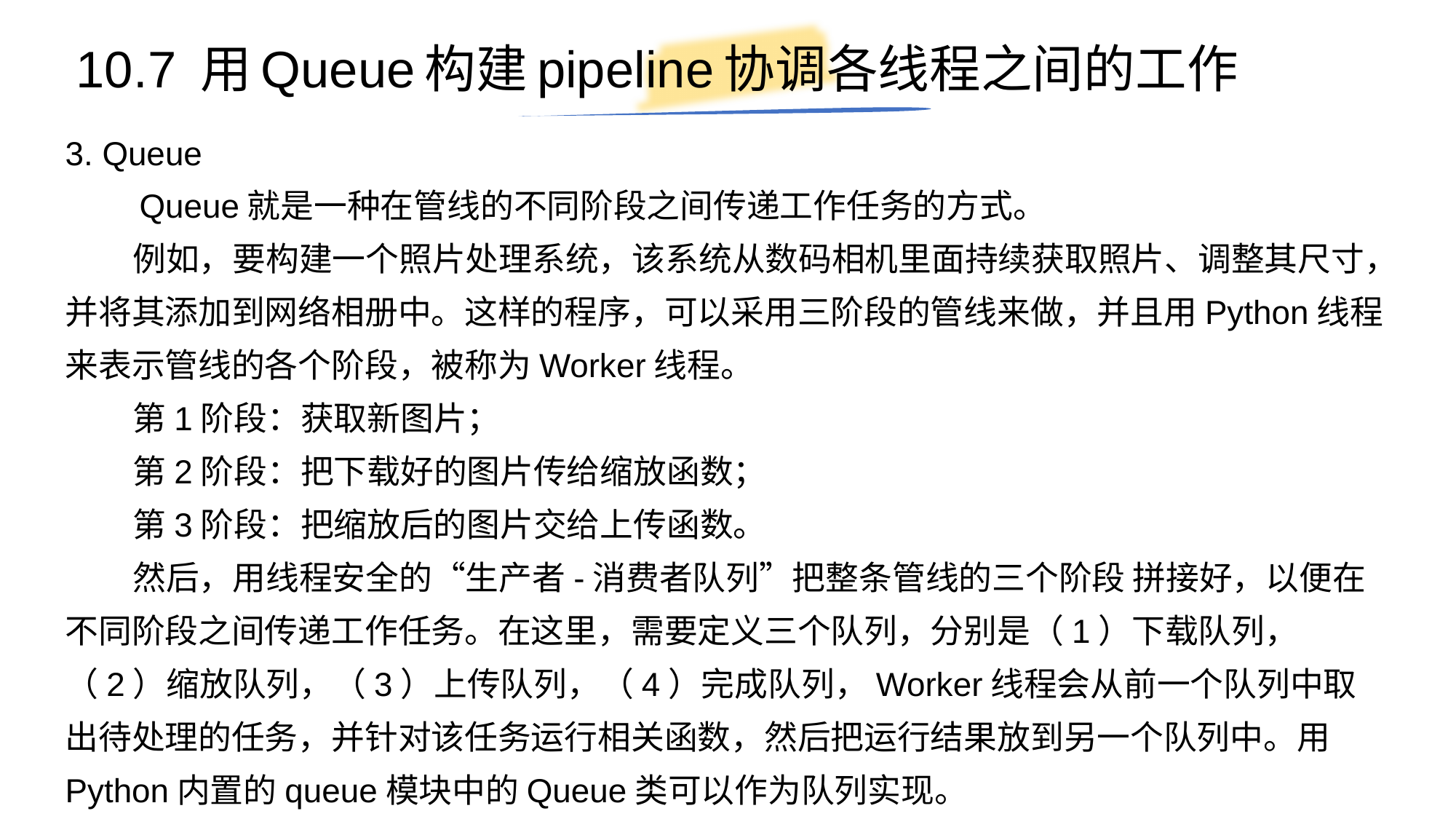

# 10.7 用Queue构建pipeline协调各线程之间的工作

3. Queue
        Queue就是一种在管线的不同阶段之间传递工作任务的方式。
        例如，要构建一个照片处理系统，该系统从数码相机里面持续获取照片、调整其尺寸，并将其添加到网络相册中。这样的程序，可以采用三阶段的管线来做，并且用Python线程来表示管线的各个阶段，被称为Worker线程。
        第1阶段：获取新图片；
        第2阶段：把下载好的图片传给缩放函数；
        第3阶段：把缩放后的图片交给上传函数。
        然后，用线程安全的“生产者-消费者队列”把整条管线的三个阶段 拼接好，以便在不同阶段之间传递工作任务。在这里，需要定义三个队列，分别是（1）下载队列，（2）缩放队列，（3）上传队列，（4）完成队列，Worker线程会从前一个队列中取出待处理的任务，并针对该任务运行相关函数，然后把运行结果放到另一个队列中。用Python内置的queue模块中的Queue类可以作为队列实现。